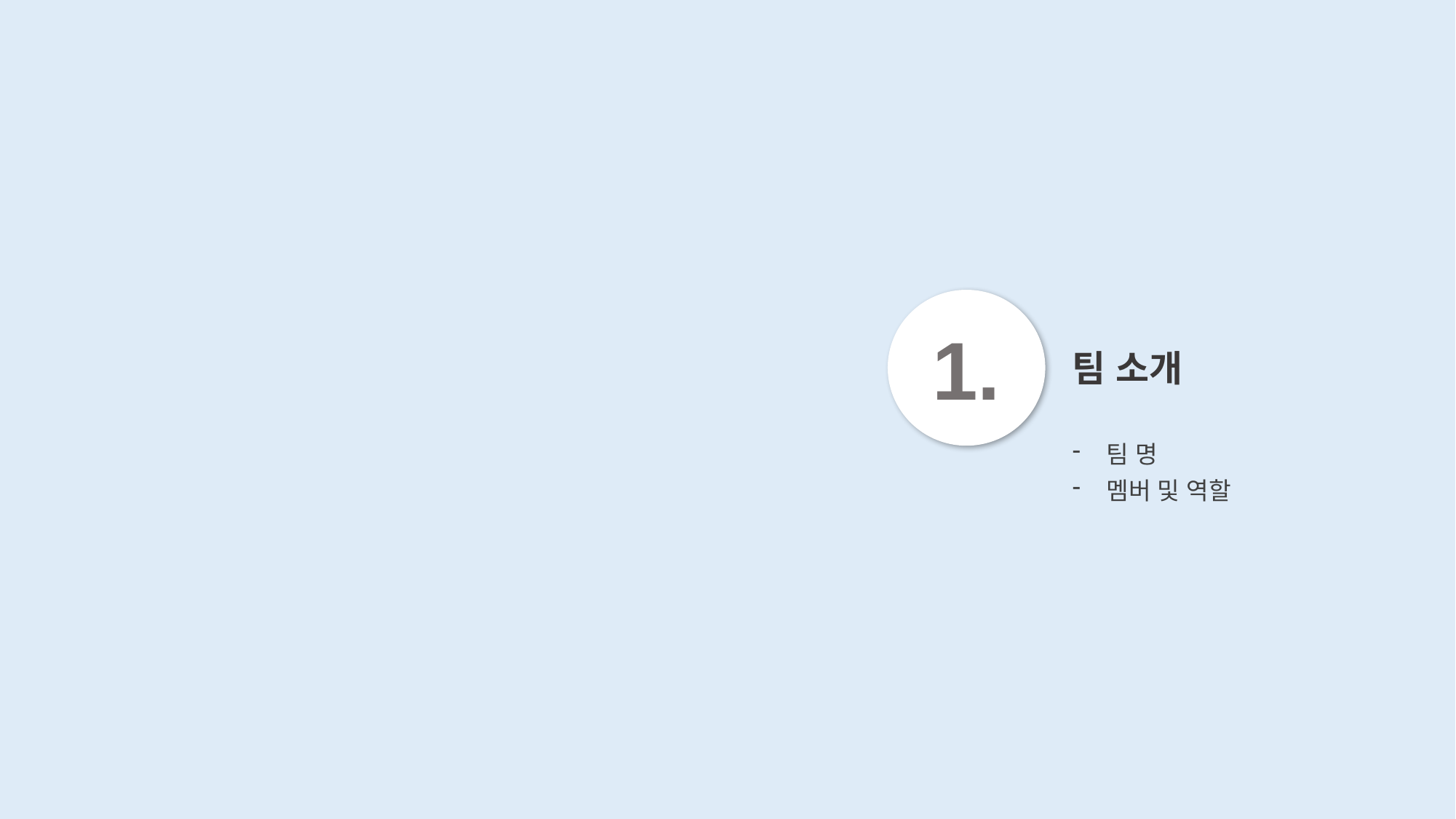

1.
팀 소개
팀 명
멤버 및 역할